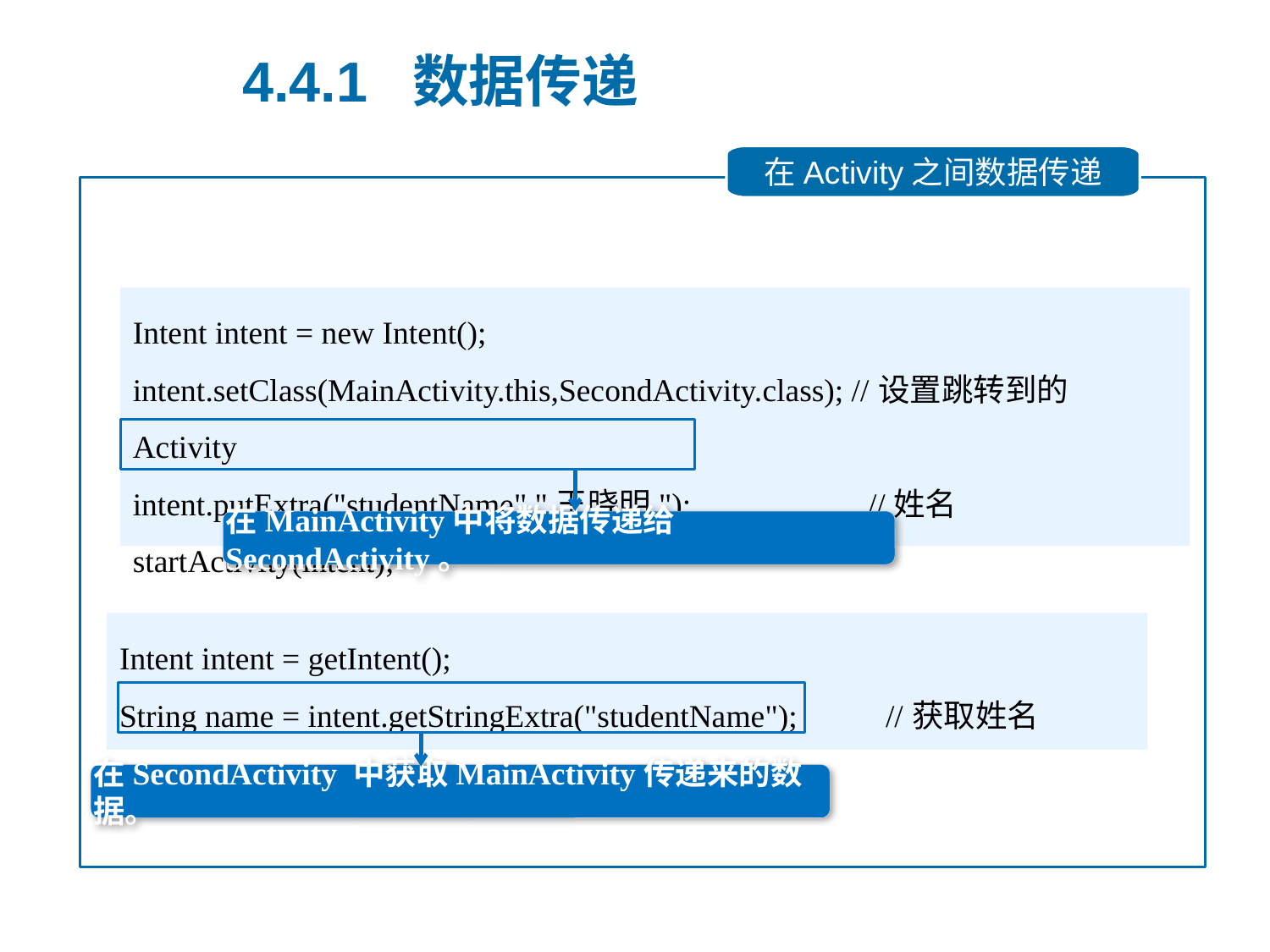

4.4.1  数据传递
在Activity之间数据传递

Intent intent = new Intent();
intent.setClass(MainActivity.this,SecondActivity.class); //设置跳转到的Activity
intent.putExtra("studentName","王晓明");                      //姓名
startActivity(intent);

在MainActivity中将数据传递给SecondActivity。
Intent intent = getIntent();
String name = intent.getStringExtra("studentName");           //获取姓名

在SecondActivity 中获取MainActivity传递来的数据。